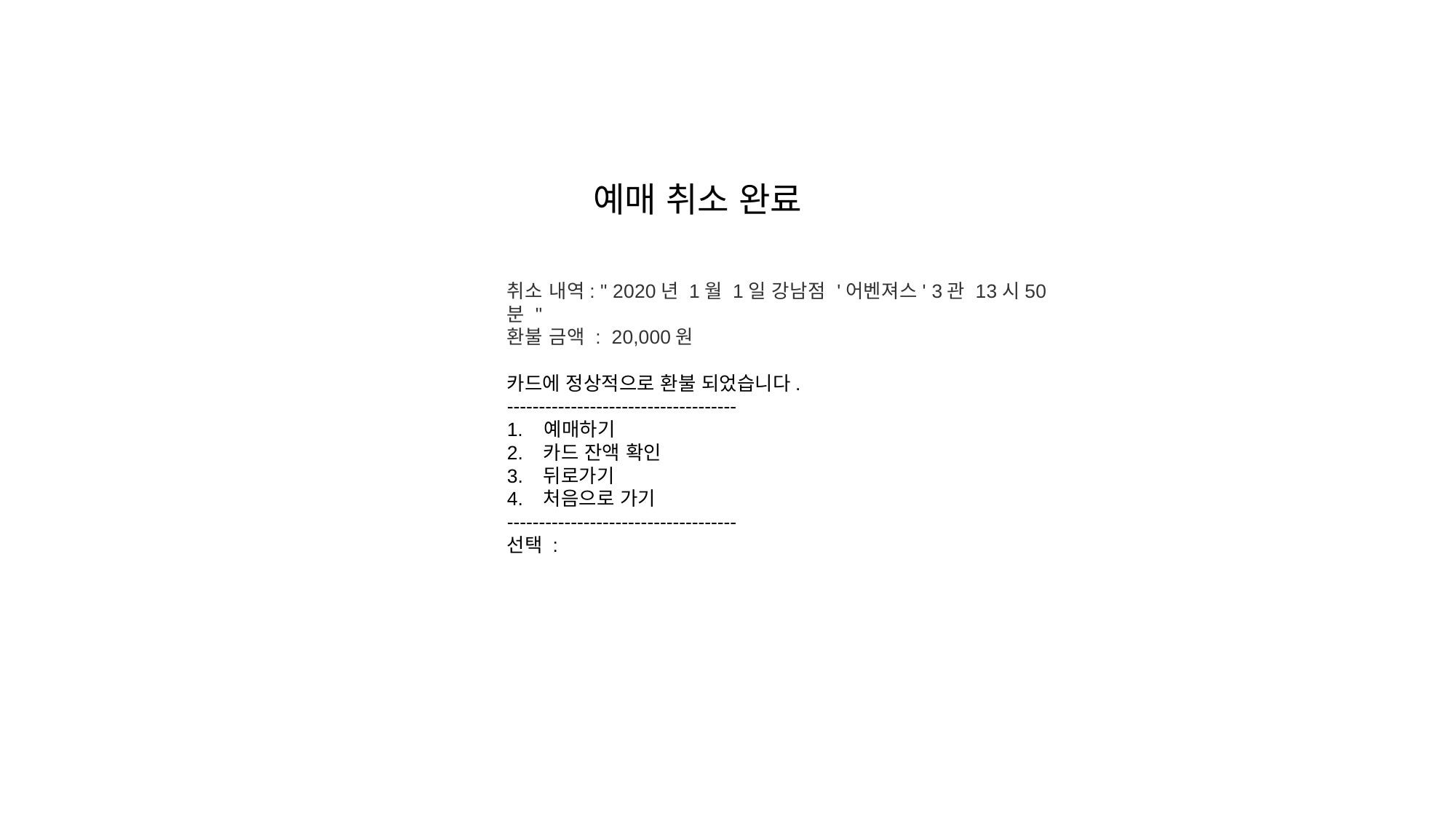

예매 취소 완료
취소 내역: " 2020년 1월 1일 강남점 '어벤져스' 3관 13시50분 "
환불 금액 :  20,000원

카드에 정상적으로 환불 되었습니다.
------------------------------------
예매하기
2.   카드 잔액 확인
3.   뒤로가기
4.   처음으로 가기
------------------------------------
선택 :